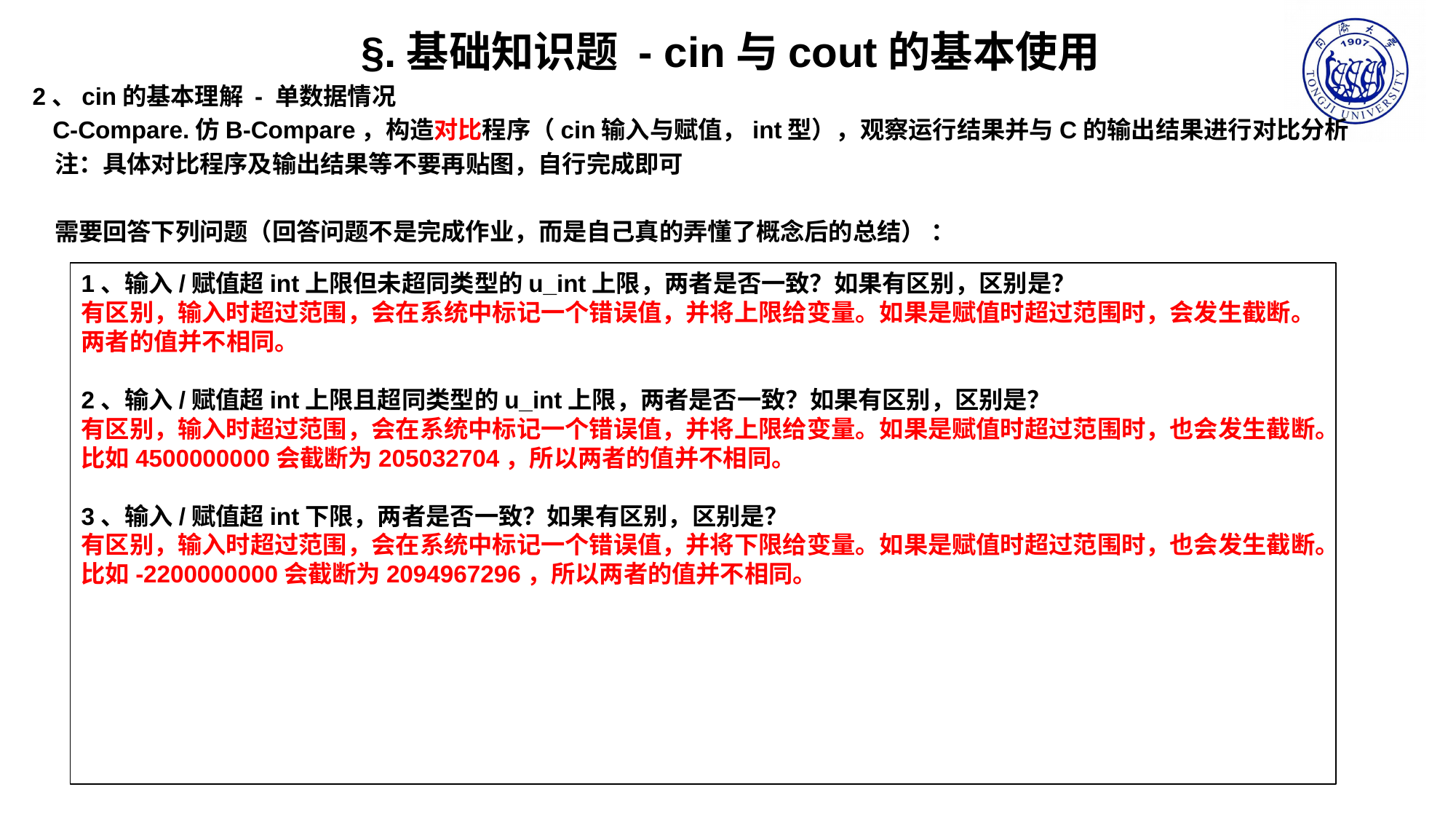

§.基础知识题 - cin与cout的基本使用
2、cin的基本理解 - 单数据情况
   C-Compare.仿B-Compare，构造对比程序（cin输入与赋值，int型），观察运行结果并与C的输出结果进行对比分析
   注：具体对比程序及输出结果等不要再贴图，自行完成即可

   需要回答下列问题（回答问题不是完成作业，而是自己真的弄懂了概念后的总结） ：
1、输入/赋值超int上限但未超同类型的u_int上限，两者是否一致？如果有区别，区别是？
有区别，输入时超过范围，会在系统中标记一个错误值，并将上限给变量。如果是赋值时超过范围时，会发生截断。两者的值并不相同。

2、输入/赋值超int上限且超同类型的u_int上限，两者是否一致？如果有区别，区别是？
有区别，输入时超过范围，会在系统中标记一个错误值，并将上限给变量。如果是赋值时超过范围时，也会发生截断。比如4500000000会截断为205032704，所以两者的值并不相同。

3、输入/赋值超int下限，两者是否一致？如果有区别，区别是？
有区别，输入时超过范围，会在系统中标记一个错误值，并将下限给变量。如果是赋值时超过范围时，也会发生截断。比如-2200000000会截断为2094967296，所以两者的值并不相同。